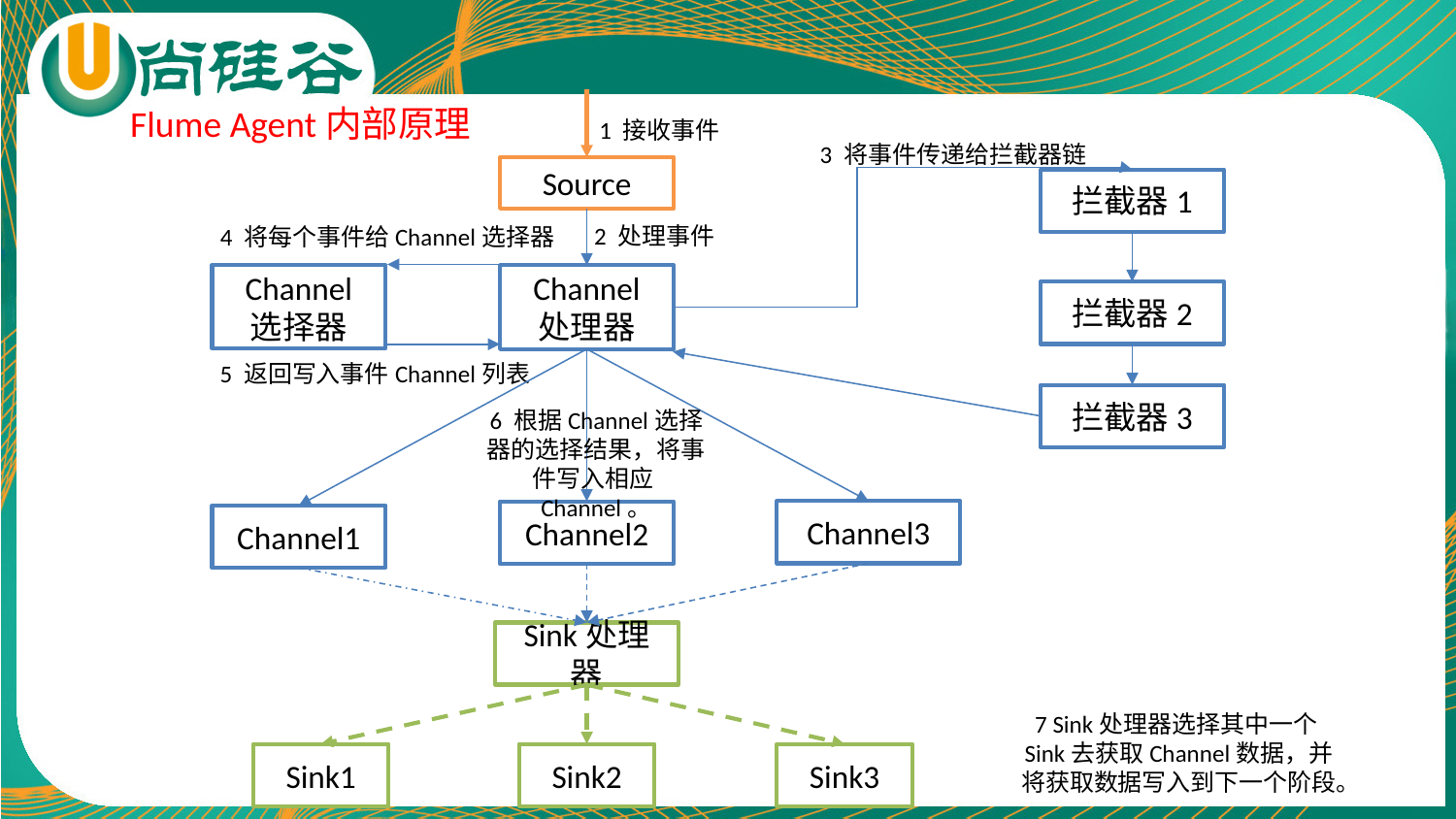

Flume Agent内部原理
1 接收事件
3 将事件传递给拦截器链
Source
拦截器1
2 处理事件
4 将每个事件给Channel选择器
Channel
选择器
Channel
处理器
拦截器2
5 返回写入事件Channel列表
拦截器3
6 根据Channel选择器的选择结果，将事件写入相应Channel。
Channel3
Channel2
Channel1
Sink处理器
7 Sink处理器选择其中一个Sink去获取Channel数据，并将获取数据写入到下一个阶段。
Sink1
Sink2
Sink3